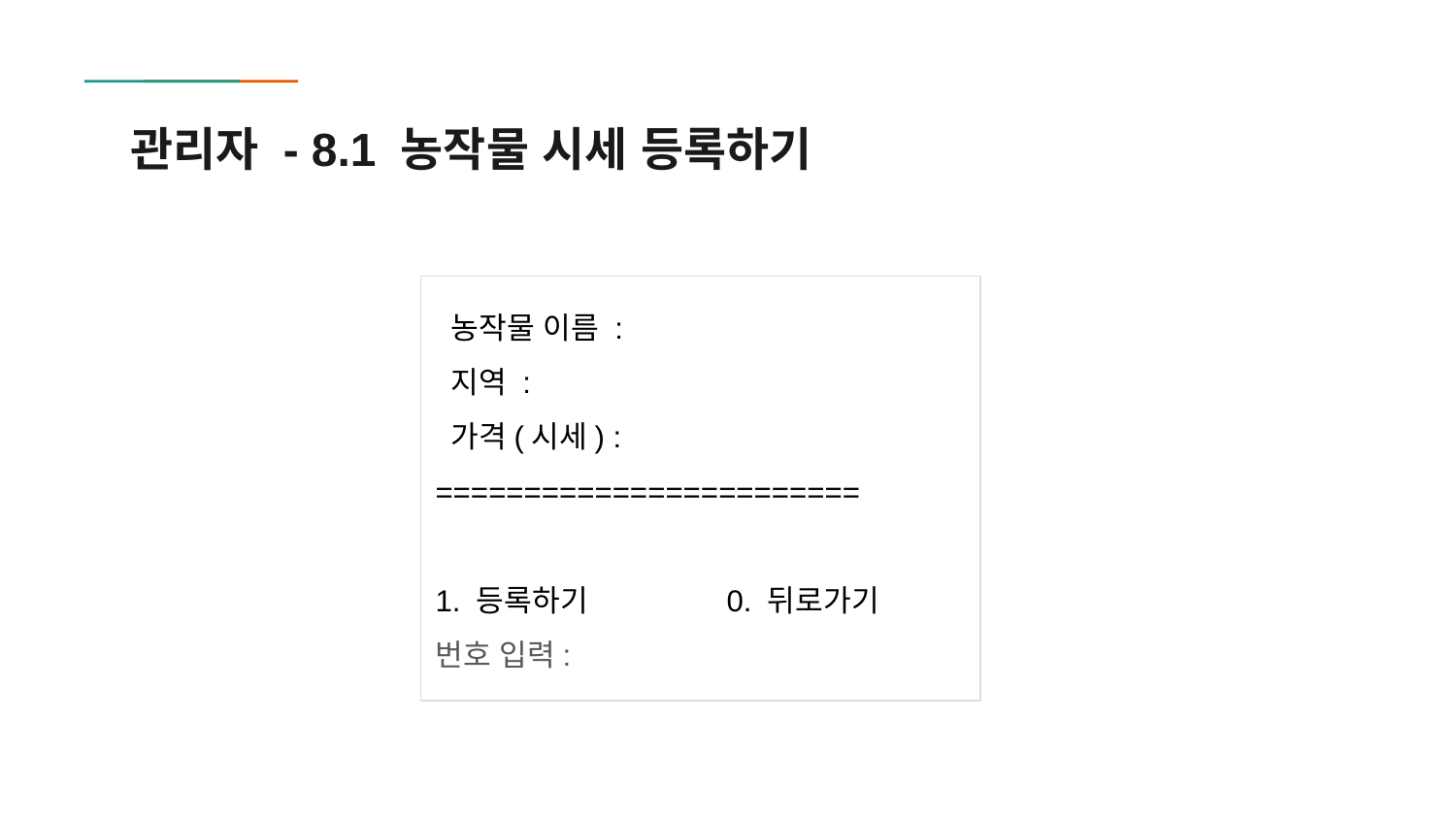

# 관리자 - 8.1 농작물 시세 등록하기
 농작물 이름 :
 지역 :
 가격(시세) :
========================

1. 등록하기	0. 뒤로가기
번호 입력: